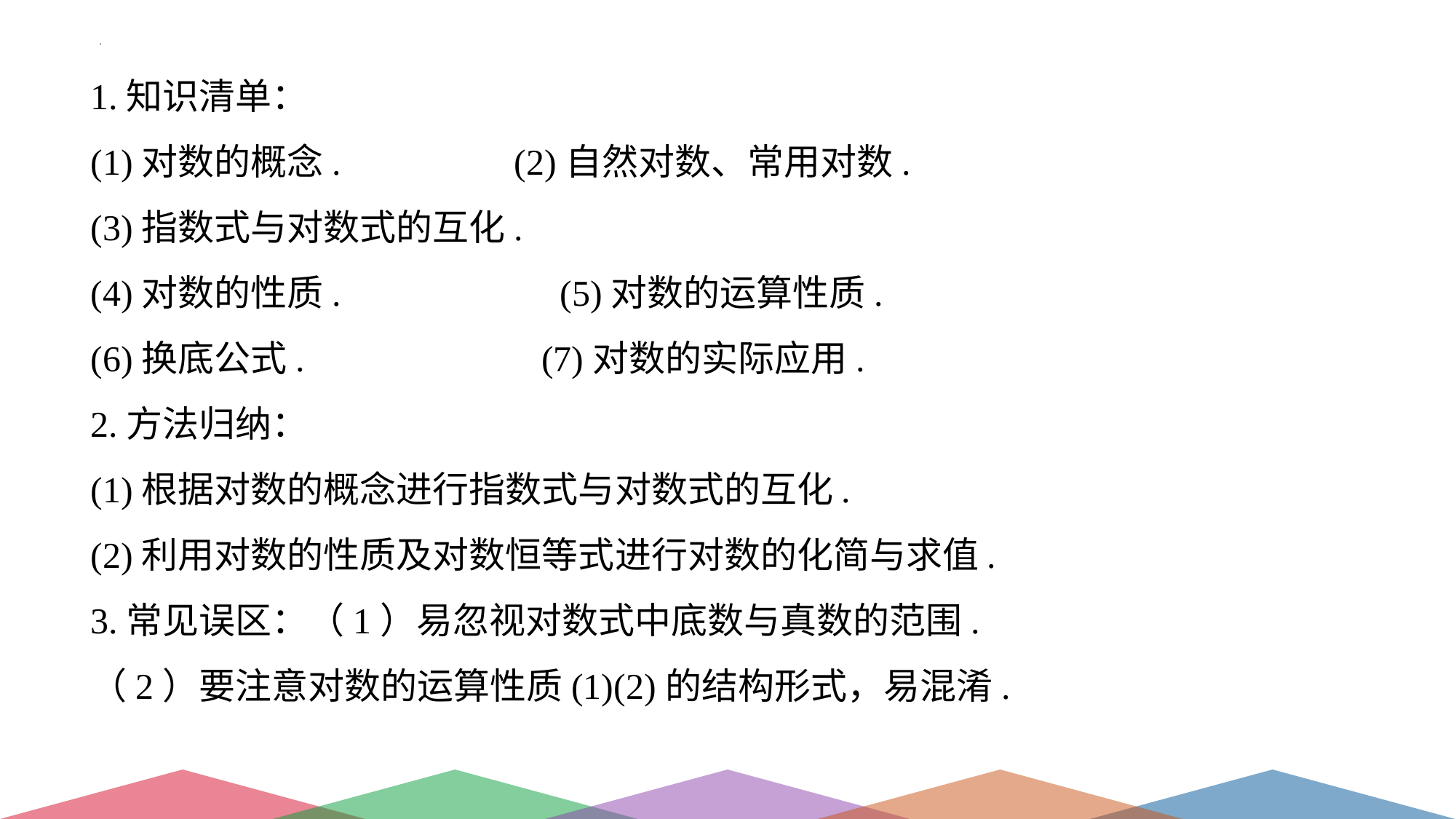

1.知识清单：
(1)对数的概念.                   (2)自然对数、常用对数.
(3)指数式与对数式的互化.
(4)对数的性质.                        (5)对数的运算性质.
(6)换底公式.                          (7)对数的实际应用.
2.方法归纳：
(1)根据对数的概念进行指数式与对数式的互化.
(2)利用对数的性质及对数恒等式进行对数的化简与求值.
3.常见误区：（1）易忽视对数式中底数与真数的范围.
（2）要注意对数的运算性质(1)(2)的结构形式，易混淆.